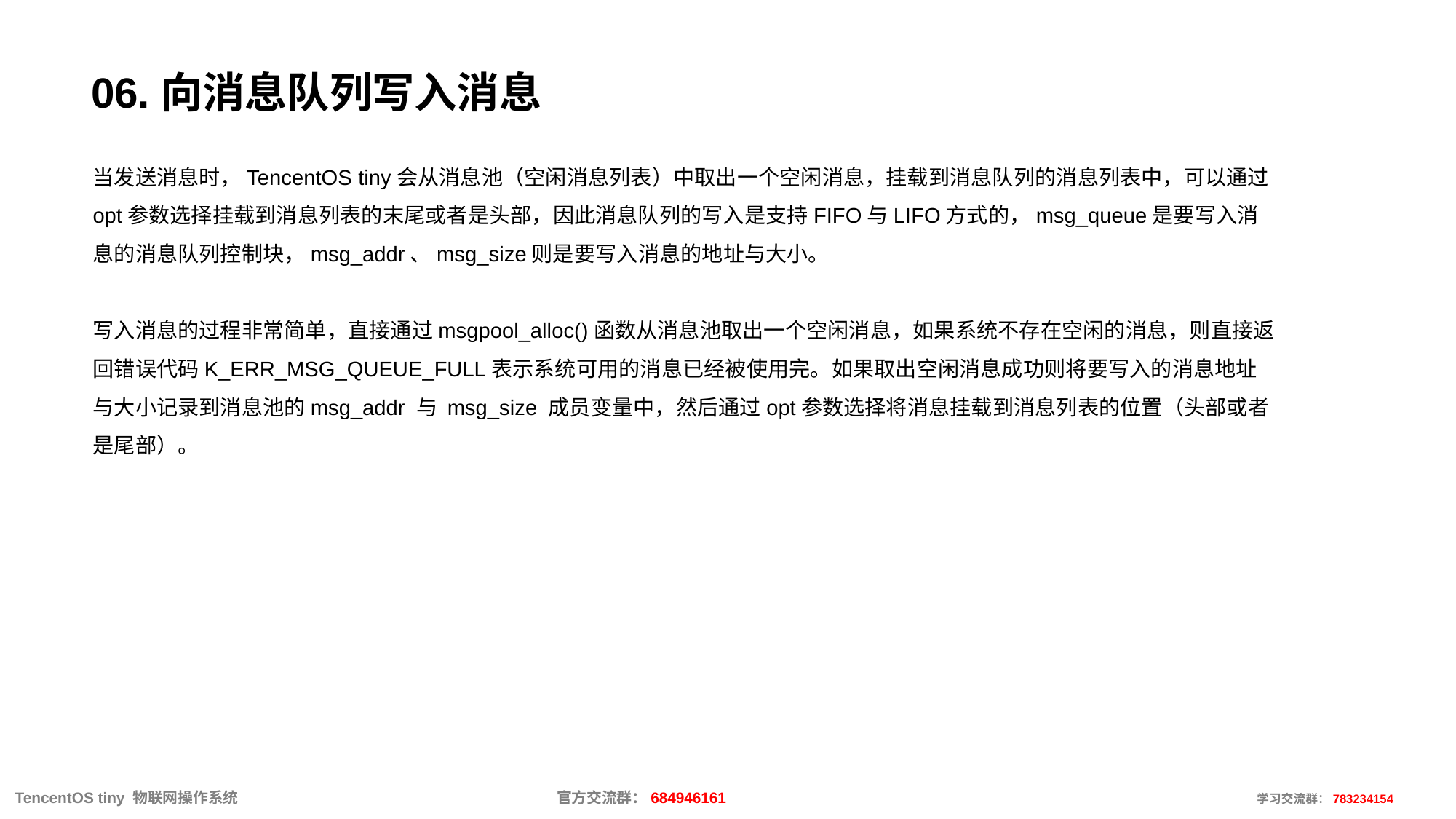

# 06.向消息队列写入消息
当发送消息时，TencentOS tiny会从消息池（空闲消息列表）中取出一个空闲消息，挂载到消息队列的消息列表中，可以通过opt参数选择挂载到消息列表的末尾或者是头部，因此消息队列的写入是支持FIFO与LIFO方式的，msg_queue是要写入消息的消息队列控制块，msg_addr、msg_size则是要写入消息的地址与大小。

写入消息的过程非常简单，直接通过msgpool_alloc()函数从消息池取出一个空闲消息，如果系统不存在空闲的消息，则直接返回错误代码K_ERR_MSG_QUEUE_FULL表示系统可用的消息已经被使用完。如果取出空闲消息成功则将要写入的消息地址与大小记录到消息池的msg_addr 与 msg_size 成员变量中，然后通过opt参数选择将消息挂载到消息列表的位置（头部或者是尾部）。

 TencentOS tiny 物联网操作系统			官方交流群：684946161					          学习交流群：783234154